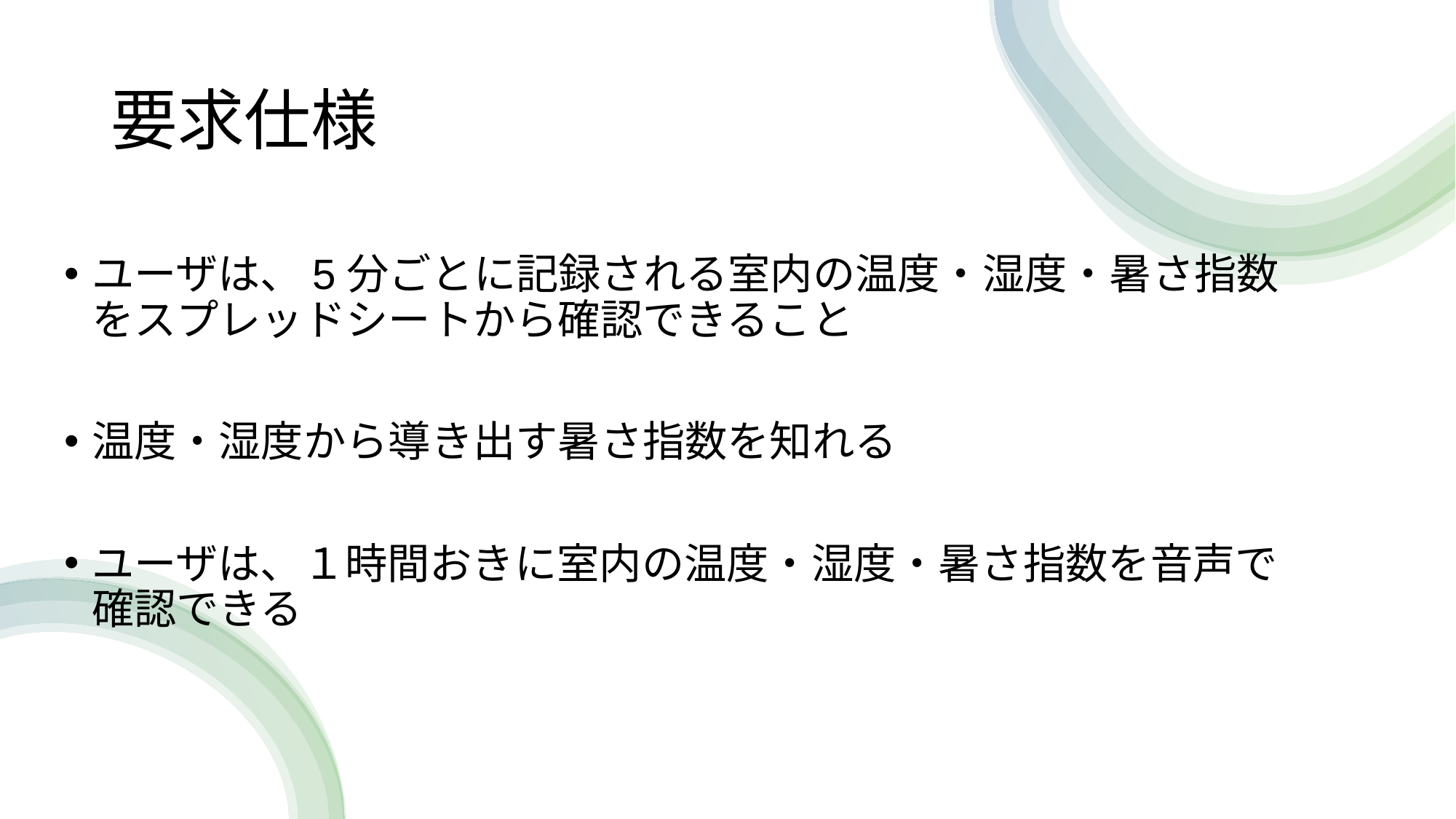

要求仕様
ユーザは、5分ごとに記録される室内の温度・湿度・暑さ指数をスプレッドシートから確認できること

温度・湿度から導き出す暑さ指数を知れる

ユーザは、１時間おきに室内の温度・湿度・暑さ指数を音声で確認できる